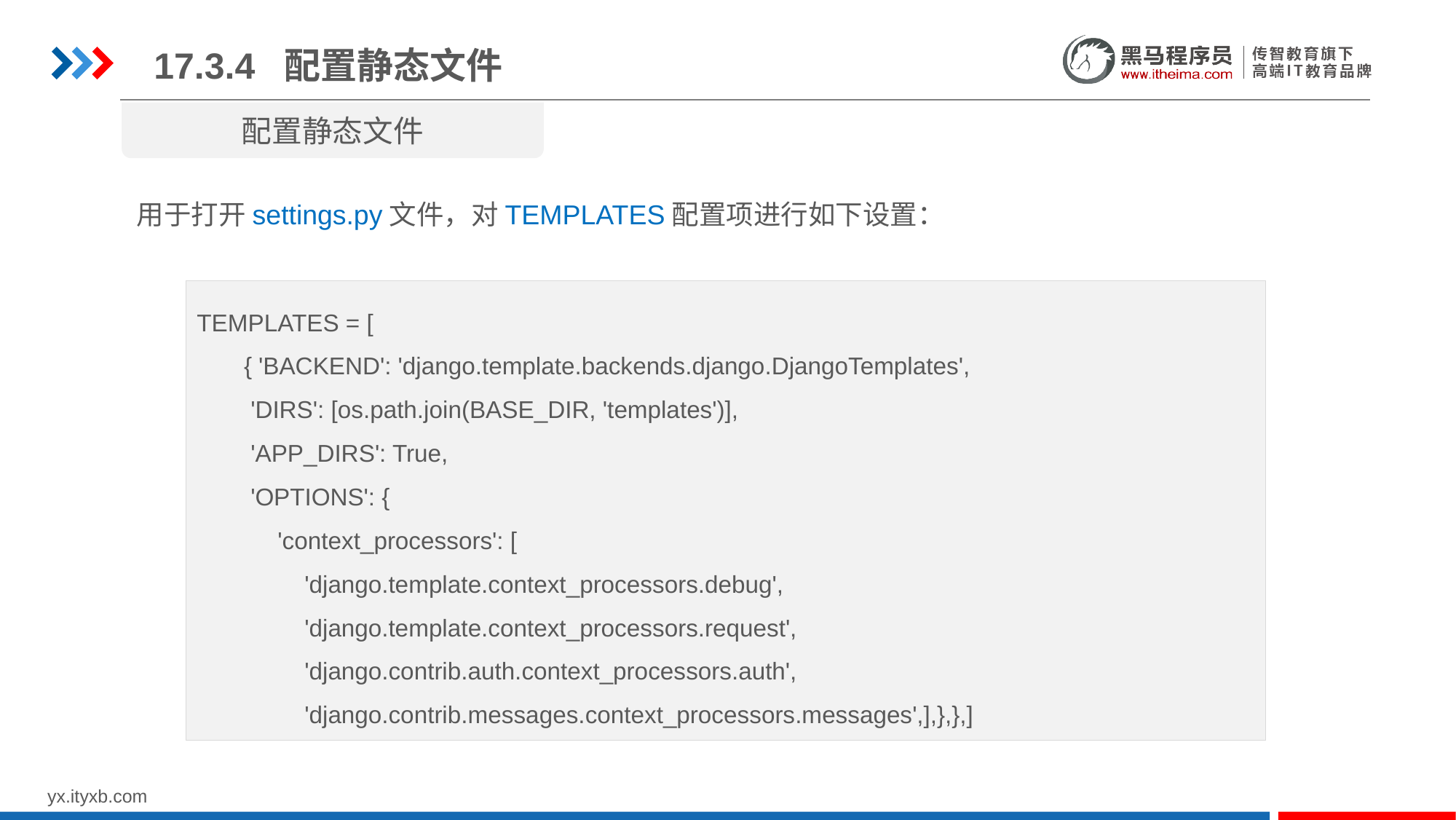

17.3.4  配置静态文件

配置静态文件
用于打开settings.py文件，对TEMPLATES配置项进行如下设置：
TEMPLATES = [
       { 'BACKEND': 'django.template.backends.django.DjangoTemplates',
        'DIRS': [os.path.join(BASE_DIR, 'templates')],
        'APP_DIRS': True,
        'OPTIONS': {
            'context_processors': [
                'django.template.context_processors.debug',
                'django.template.context_processors.request',
                'django.contrib.auth.context_processors.auth',
                'django.contrib.messages.context_processors.messages',],},},]